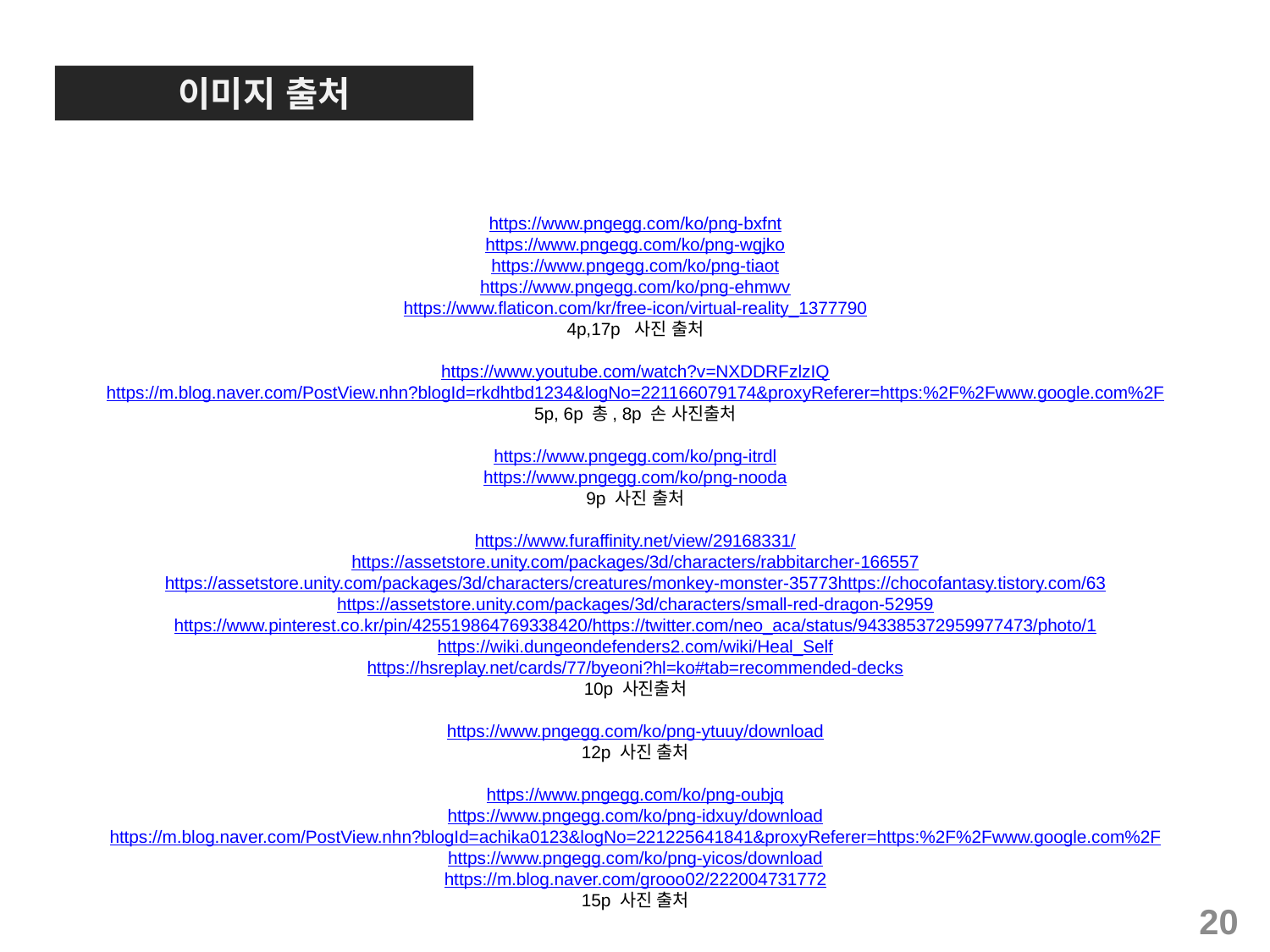

이미지 출처
https://www.pngegg.com/ko/png-bxfnt
https://www.pngegg.com/ko/png-wgjko
https://www.pngegg.com/ko/png-tiaot
https://www.pngegg.com/ko/png-ehmwv
https://www.flaticon.com/kr/free-icon/virtual-reality_1377790
4p,17p  사진 출처

https://www.youtube.com/watch?v=NXDDRFzlzIQ
https://m.blog.naver.com/PostView.nhn?blogId=rkdhtbd1234&logNo=221166079174&proxyReferer=https:%2F%2Fwww.google.com%2F
5p, 6p 총, 8p 손 사진출처

https://www.pngegg.com/ko/png-itrdl
https://www.pngegg.com/ko/png-nooda
9p 사진 출처

https://www.furaffinity.net/view/29168331/
https://assetstore.unity.com/packages/3d/characters/rabbitarcher-166557
https://assetstore.unity.com/packages/3d/characters/creatures/monkey-monster-35773https://chocofantasy.tistory.com/63
https://assetstore.unity.com/packages/3d/characters/small-red-dragon-52959
https://www.pinterest.co.kr/pin/425519864769338420/https://twitter.com/neo_aca/status/943385372959977473/photo/1
https://wiki.dungeondefenders2.com/wiki/Heal_Self
https://hsreplay.net/cards/77/byeoni?hl=ko#tab=recommended-decks
10p 사진출처

https://www.pngegg.com/ko/png-ytuuy/download
12p 사진 출처

https://www.pngegg.com/ko/png-oubjq
https://www.pngegg.com/ko/png-idxuy/download
https://m.blog.naver.com/PostView.nhn?blogId=achika0123&logNo=221225641841&proxyReferer=https:%2F%2Fwww.google.com%2F
https://www.pngegg.com/ko/png-yicos/download
https://m.blog.naver.com/grooo02/222004731772
15p 사진 출처
20